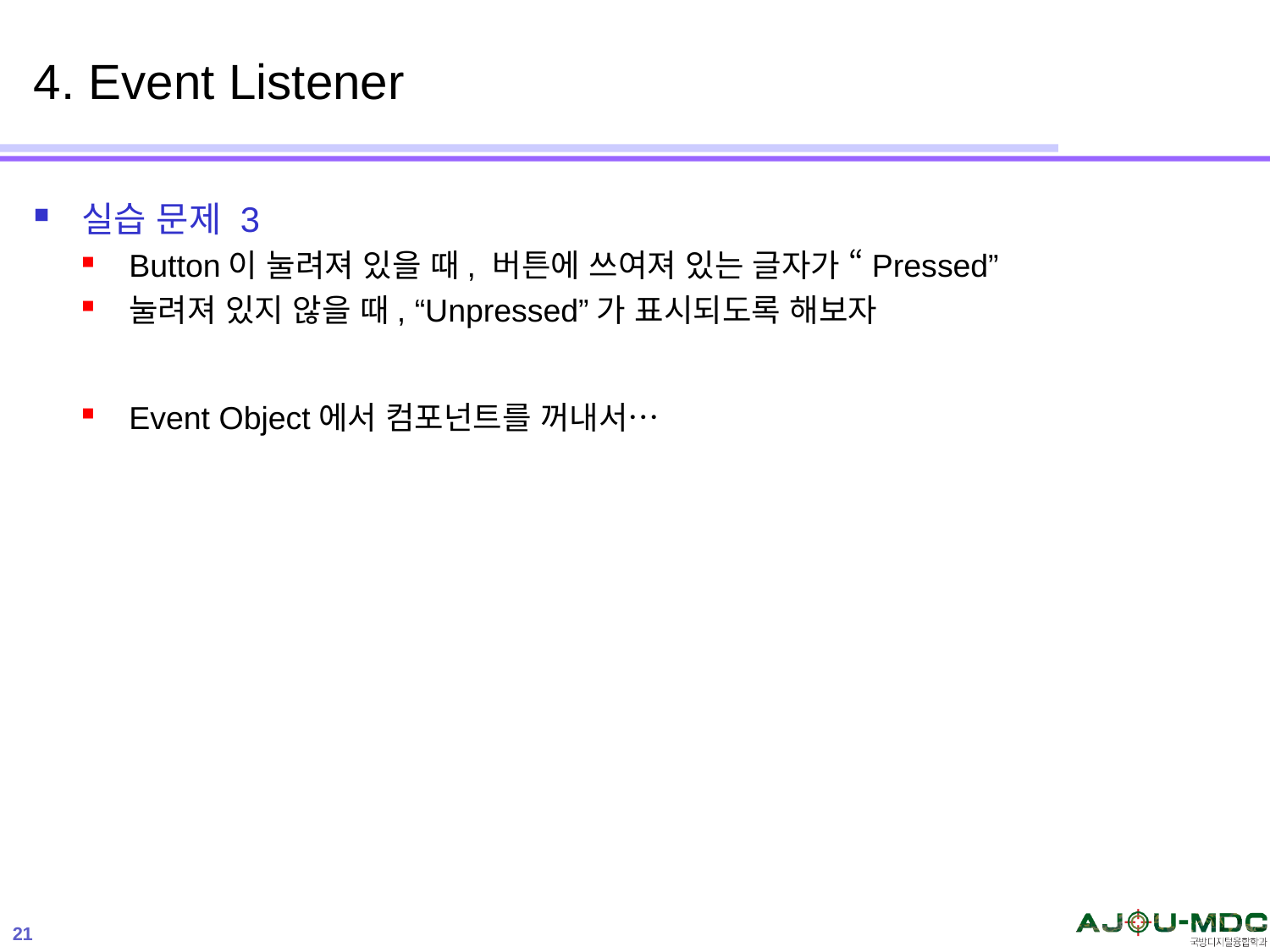

# 4. Event Listener
실습 문제 3
Button이 눌려져 있을 때, 버튼에 쓰여져 있는 글자가 “Pressed”
눌려져 있지 않을 때, “Unpressed”가 표시되도록 해보자

Event Object에서 컴포넌트를 꺼내서…
21